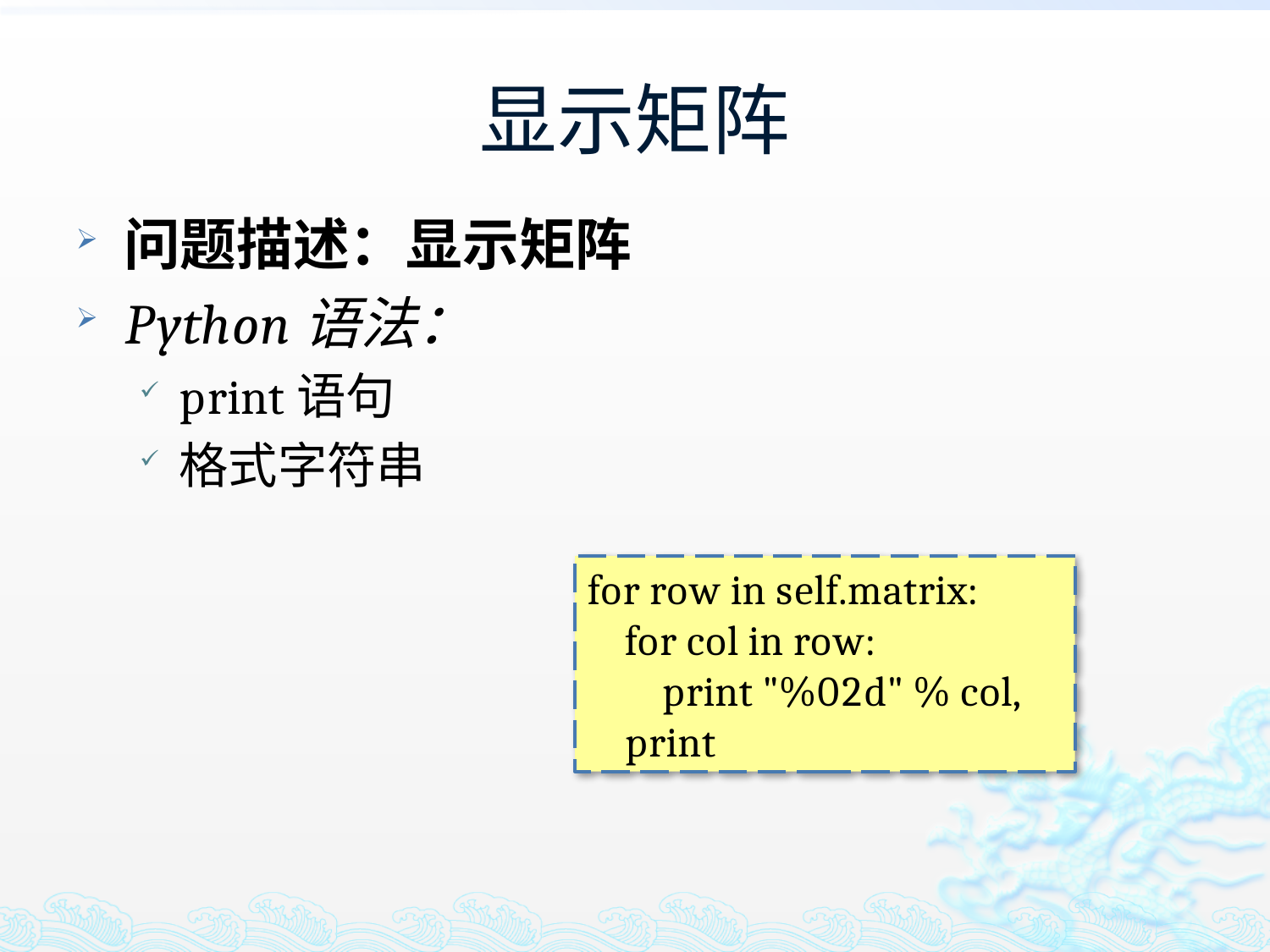

# 显示矩阵
问题描述：显示矩阵
Python语法：
print语句
格式字符串

for row in self.matrix:
    for col in row:
        print "%02d" % col,
    print